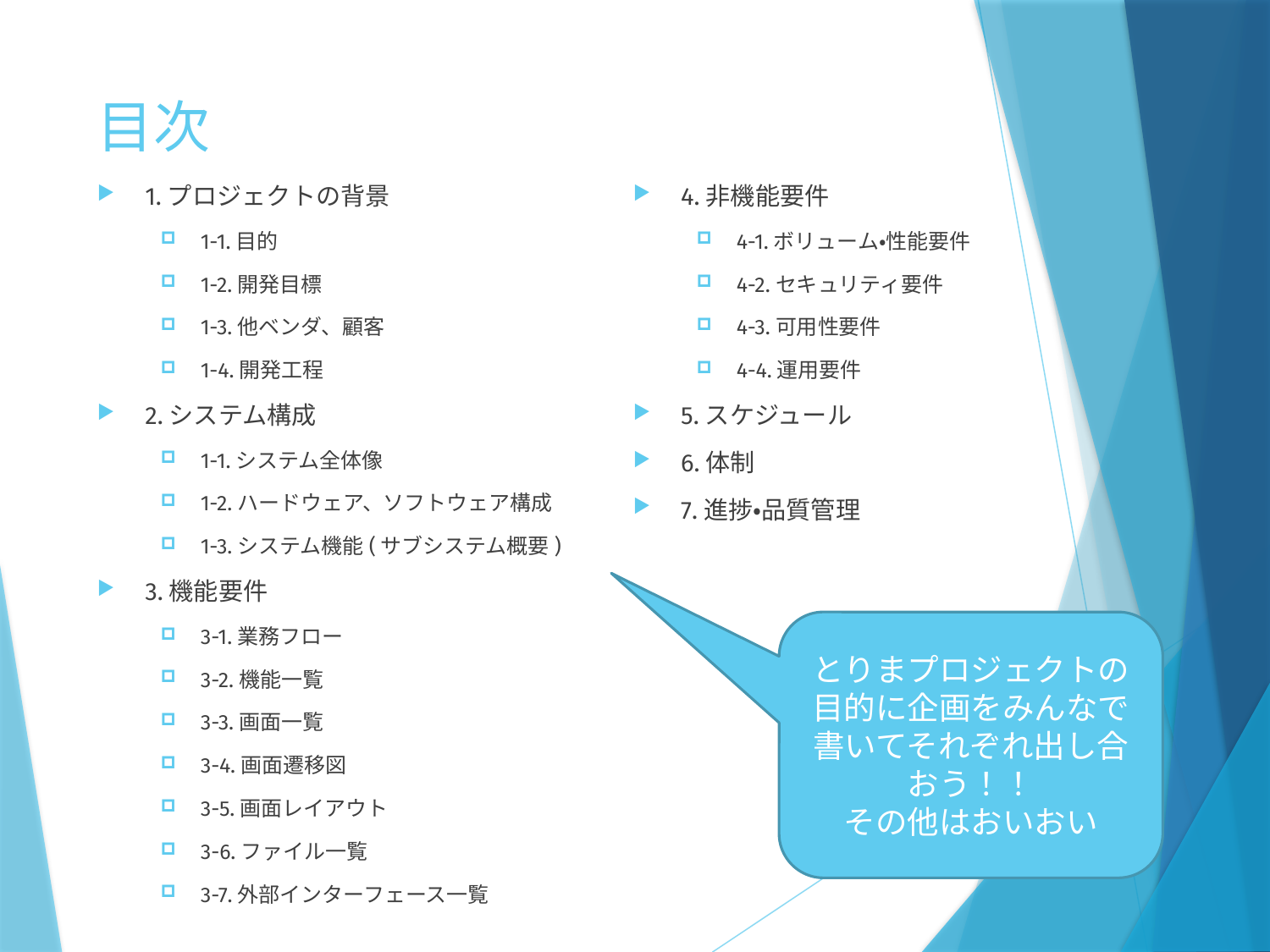

# 目次
1.プロジェクトの背景
1-1.目的
1-2.開発目標
1-3.他ベンダ、顧客
1-4.開発工程
2.システム構成
1-1.システム全体像
1-2.ハードウェア、ソフトウェア構成
1-3.システム機能(サブシステム概要)
3.機能要件
3-1.業務フロー
3-2.機能一覧
3-3.画面一覧
3-4.画面遷移図
3-5.画面レイアウト
3-6.ファイル一覧
3-7.外部インターフェース一覧
4.非機能要件
4-1.ボリューム・性能要件
4-2.セキュリティ要件
4-3.可用性要件
4-4.運用要件
5.スケジュール
6.体制
7.進捗・品質管理
とりまプロジェクトの目的に企画をみんなで書いてそれぞれ出し合おう！！
その他はおいおい